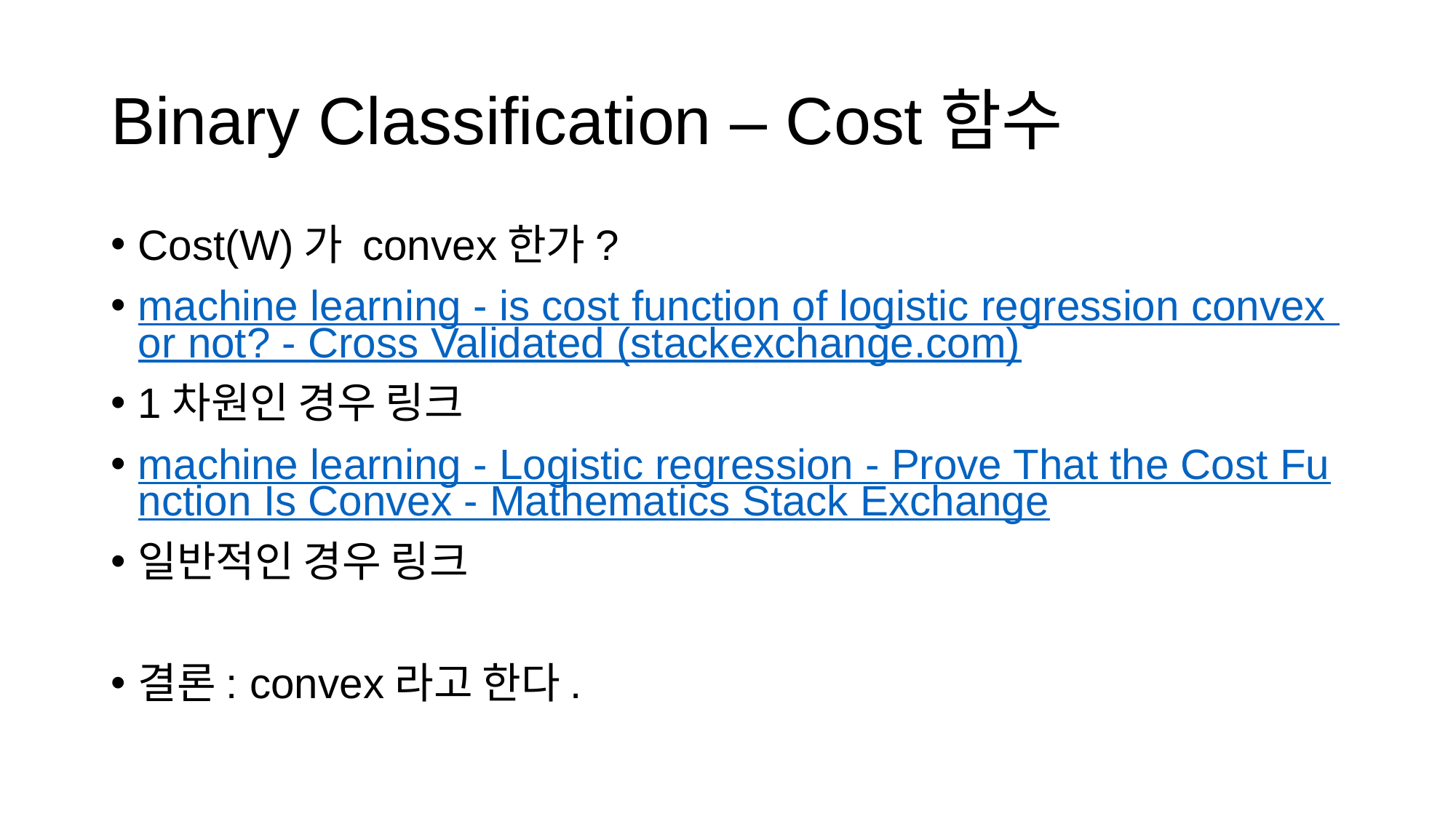

# Binary Classification – Cost함수
Cost(W)가 convex한가?
machine learning - is cost function of logistic regression convex or not? - Cross Validated (stackexchange.com)
1차원인 경우 링크
machine learning - Logistic regression - Prove That the Cost Function Is Convex - Mathematics Stack Exchange
일반적인 경우 링크

결론: convex라고 한다.